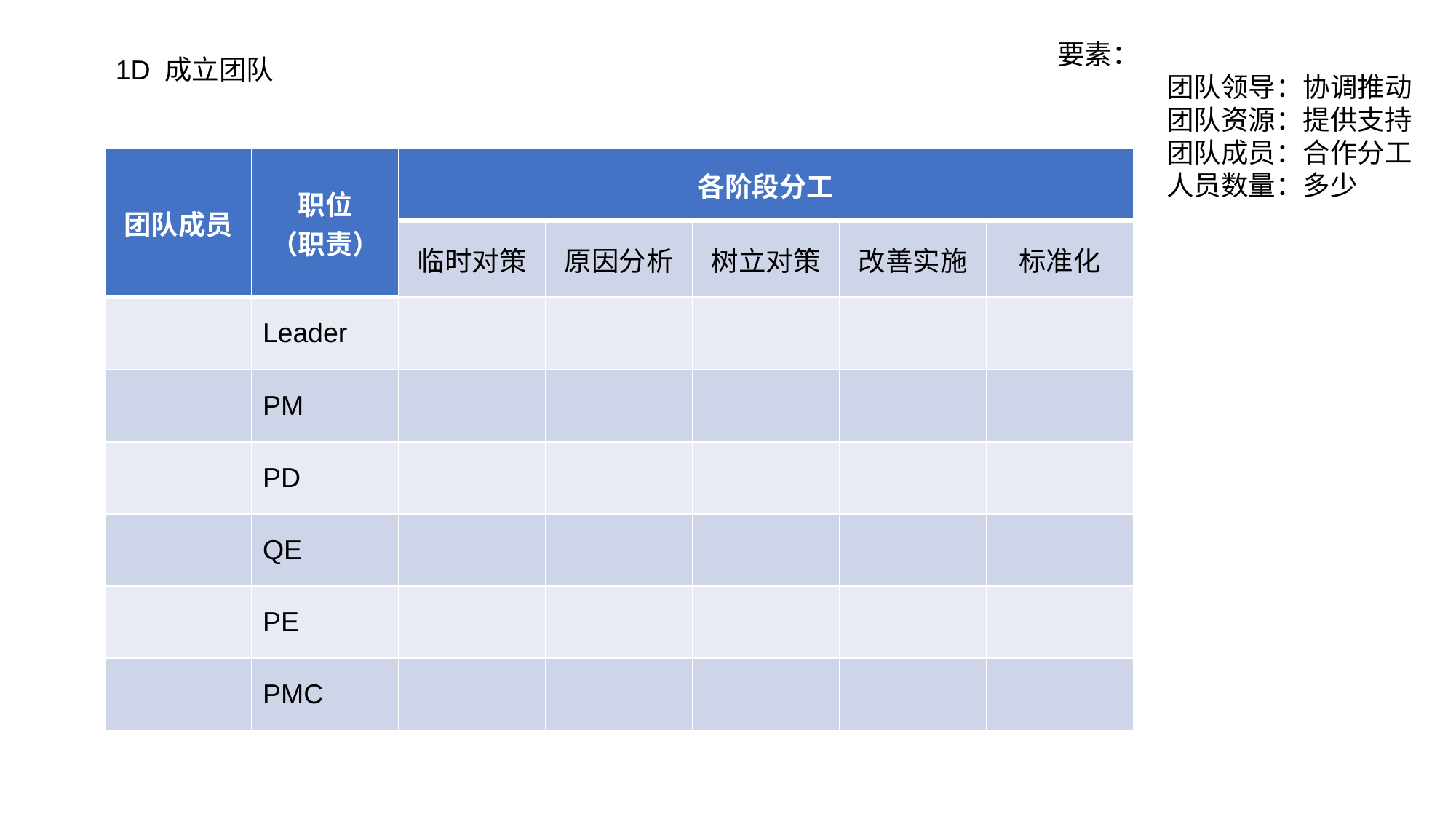

要素：
	团队领导：协调推动
	团队资源：提供支持
	团队成员：合作分工
	人员数量：多少
1D 成立团队
| 团队成员 | 职位 （职责） | 各阶段分工 |  |  |  |  |
| --- | --- | --- | --- | --- | --- | --- |
|  |  | 临时对策 | 原因分析 | 树立对策 | 改善实施 | 标准化 |
|  | Leader |  |  |  |  |  |
|  | PM |  |  |  |  |  |
|  | PD |  |  |  |  |  |
|  | QE |  |  |  |  |  |
|  | PE |  |  |  |  |  |
|  | PMC |  |  |  |  |  |